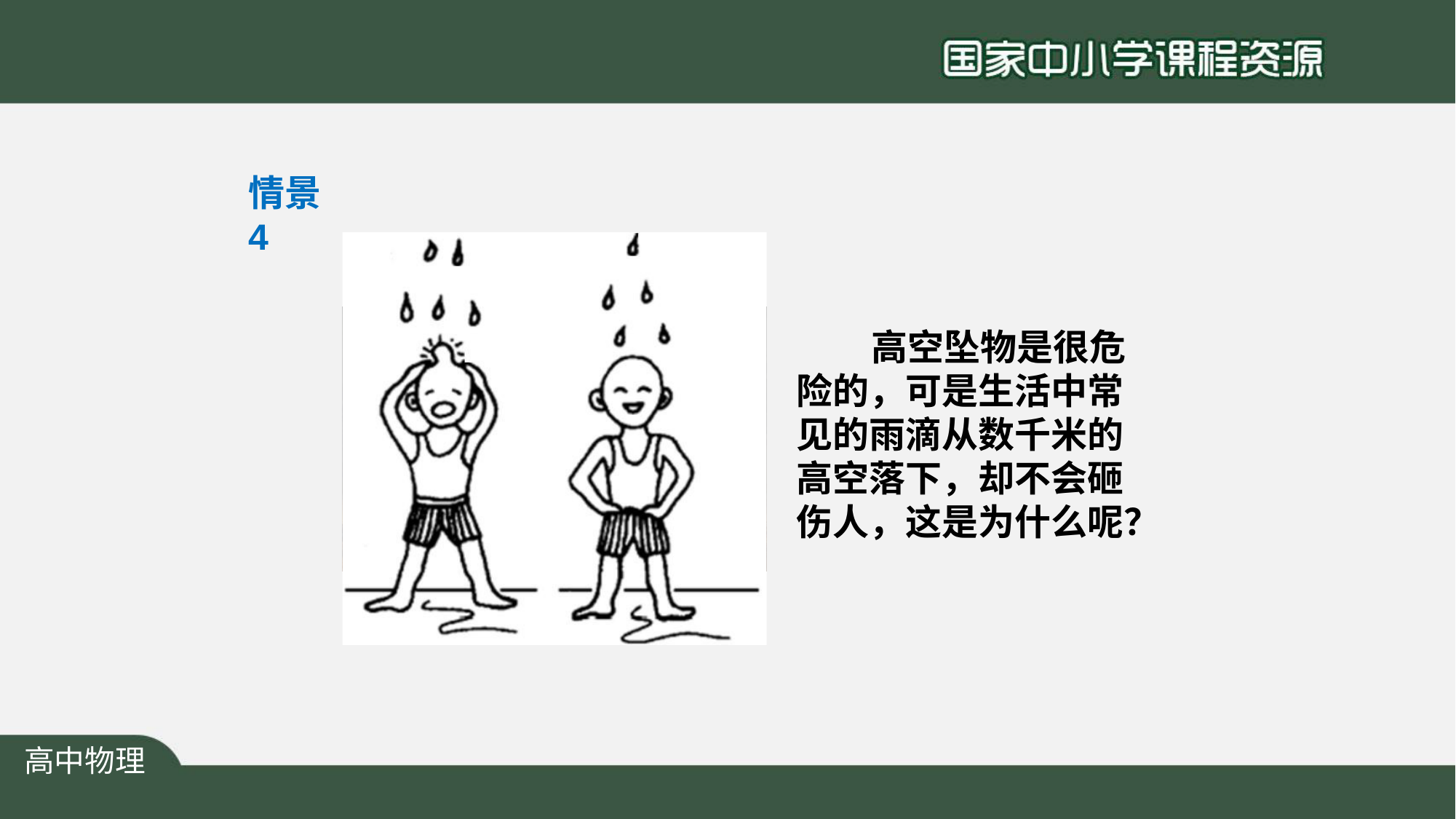

情景4

高空坠物是很危 险的，可是生活中常 见的雨滴从数千米的 高空落下，却不会砸 伤人，这是为什么呢？
高中物理